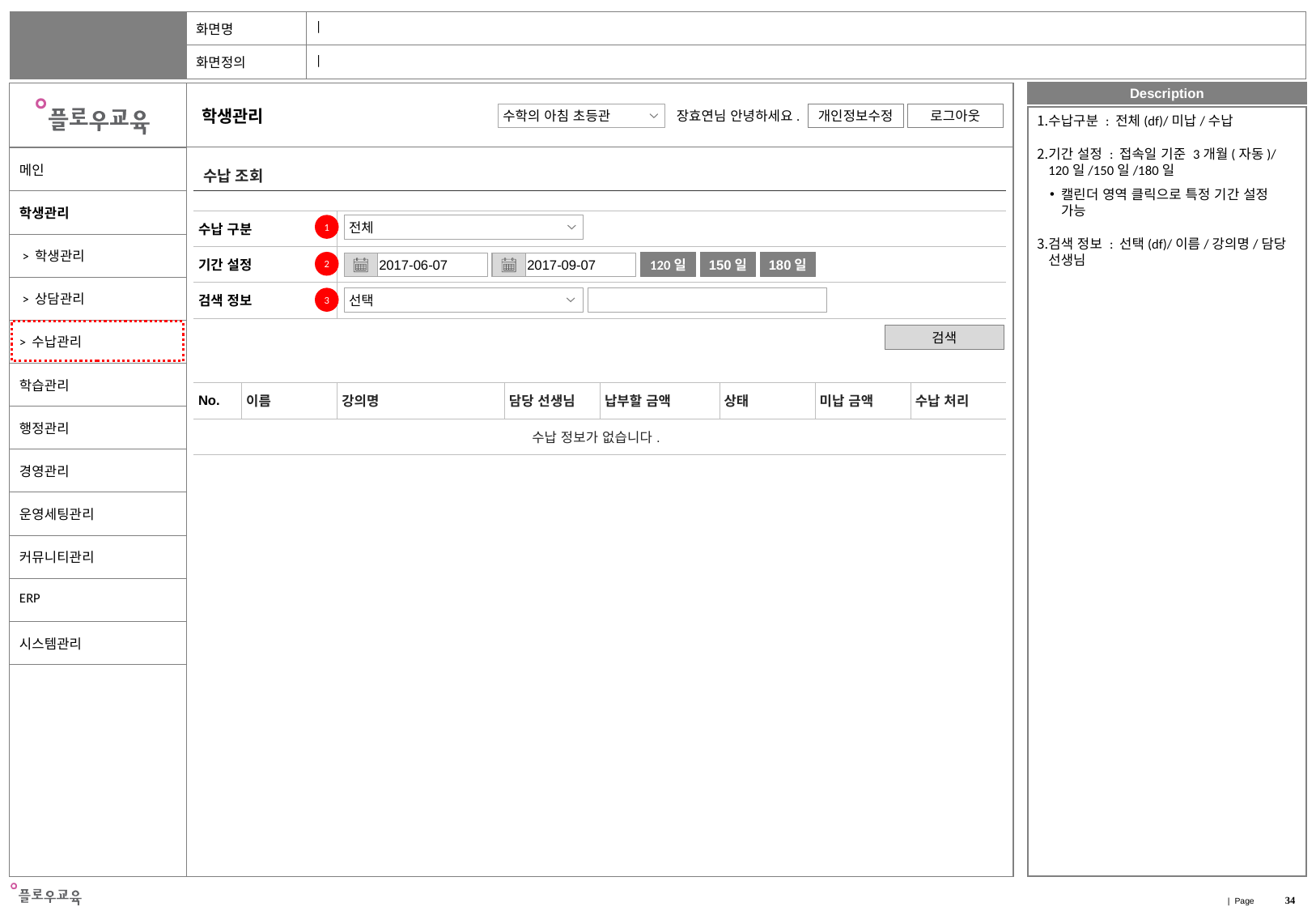

수납구분 : 전체(df)/미납/수납
기간 설정 : 접속일 기준 3개월(자동)/120일/150일/180일
캘린더 영역 클릭으로 특정 기간 설정 가능
검색 정보 : 선택(df)/이름/강의명/담당 선생님
| 수납 조회 |
| --- |
| 수납 구분 |  |
| --- | --- |
| 기간 설정 |  |
| 검색 정보 |  |
1
전체

2
120일
150일
180일
      2017-06-07

      2017-09-07

3
선택

검색
| No. | 이름 | 강의명 | 담당 선생님 | 납부할 금액 | 상태 | 미납 금액 | 수납 처리 |
| --- | --- | --- | --- | --- | --- | --- | --- |
| 수납 정보가 없습니다. |  |  |  |  |  |  |  |
34